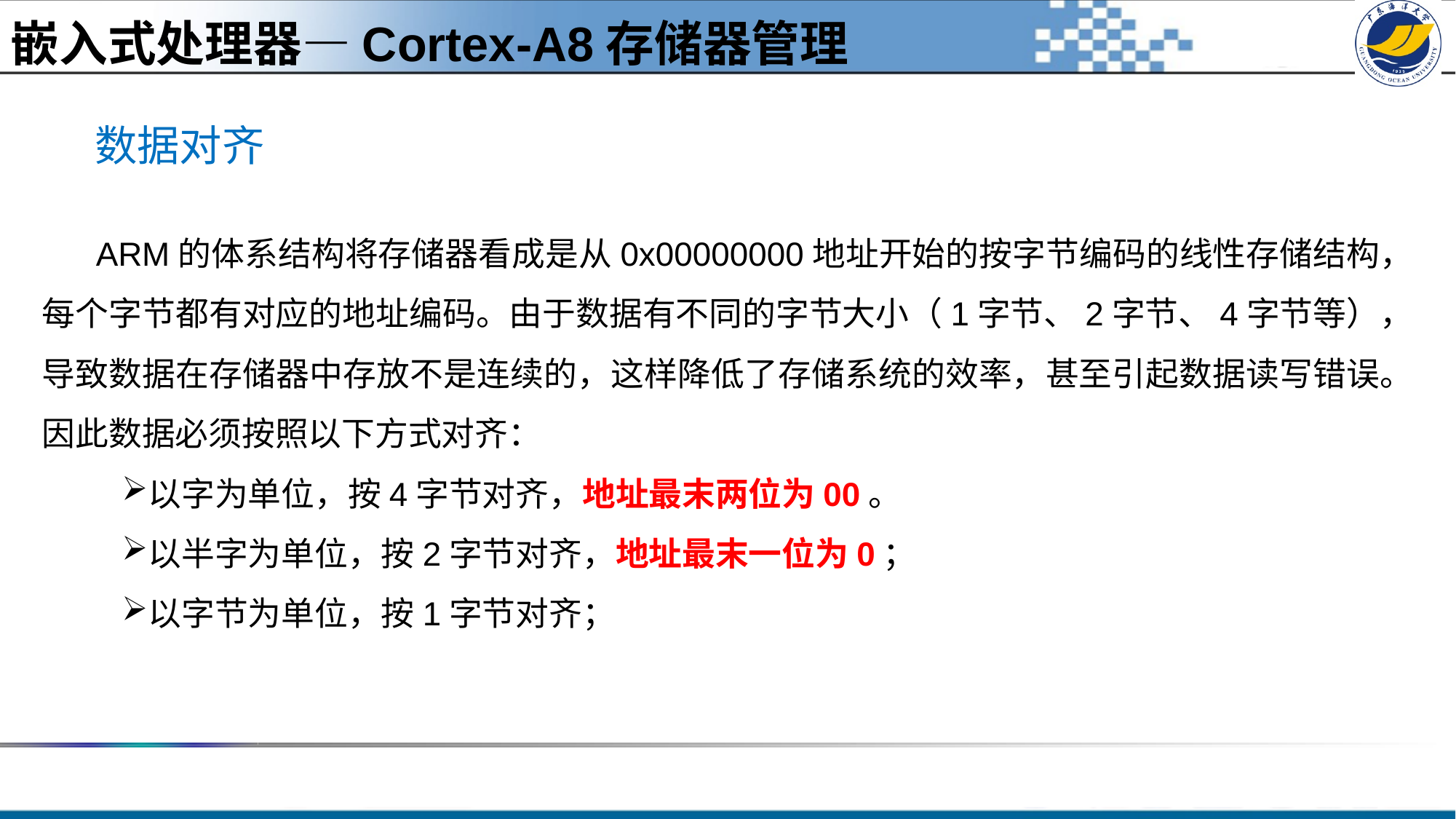

嵌入式处理器—Cortex-A8存储器管理
数据对齐
ARM的体系结构将存储器看成是从0x00000000地址开始的按字节编码的线性存储结构，每个字节都有对应的地址编码。由于数据有不同的字节大小（1字节、2字节、4字节等），导致数据在存储器中存放不是连续的，这样降低了存储系统的效率，甚至引起数据读写错误。因此数据必须按照以下方式对齐：
以字为单位，按4字节对齐，地址最末两位为00。
以半字为单位，按2字节对齐，地址最末一位为0；
以字节为单位，按1字节对齐；
96